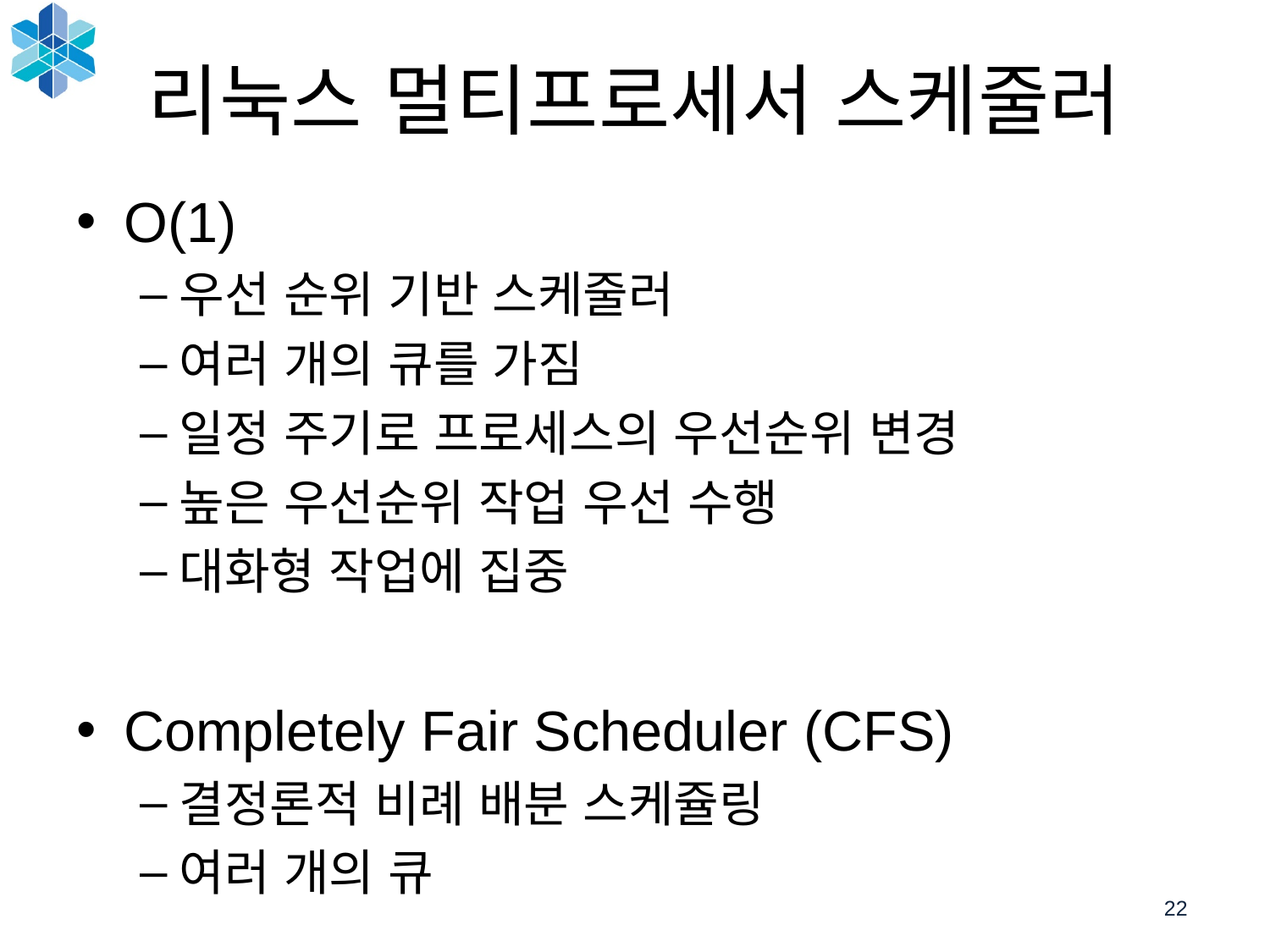

22
# 리눅스 멀티프로세서 스케줄러
O(1)
우선 순위 기반 스케줄러
여러 개의 큐를 가짐
일정 주기로 프로세스의 우선순위 변경
높은 우선순위 작업 우선 수행
대화형 작업에 집중

Completely Fair Scheduler (CFS)
결정론적 비례 배분 스케쥴링
여러 개의 큐